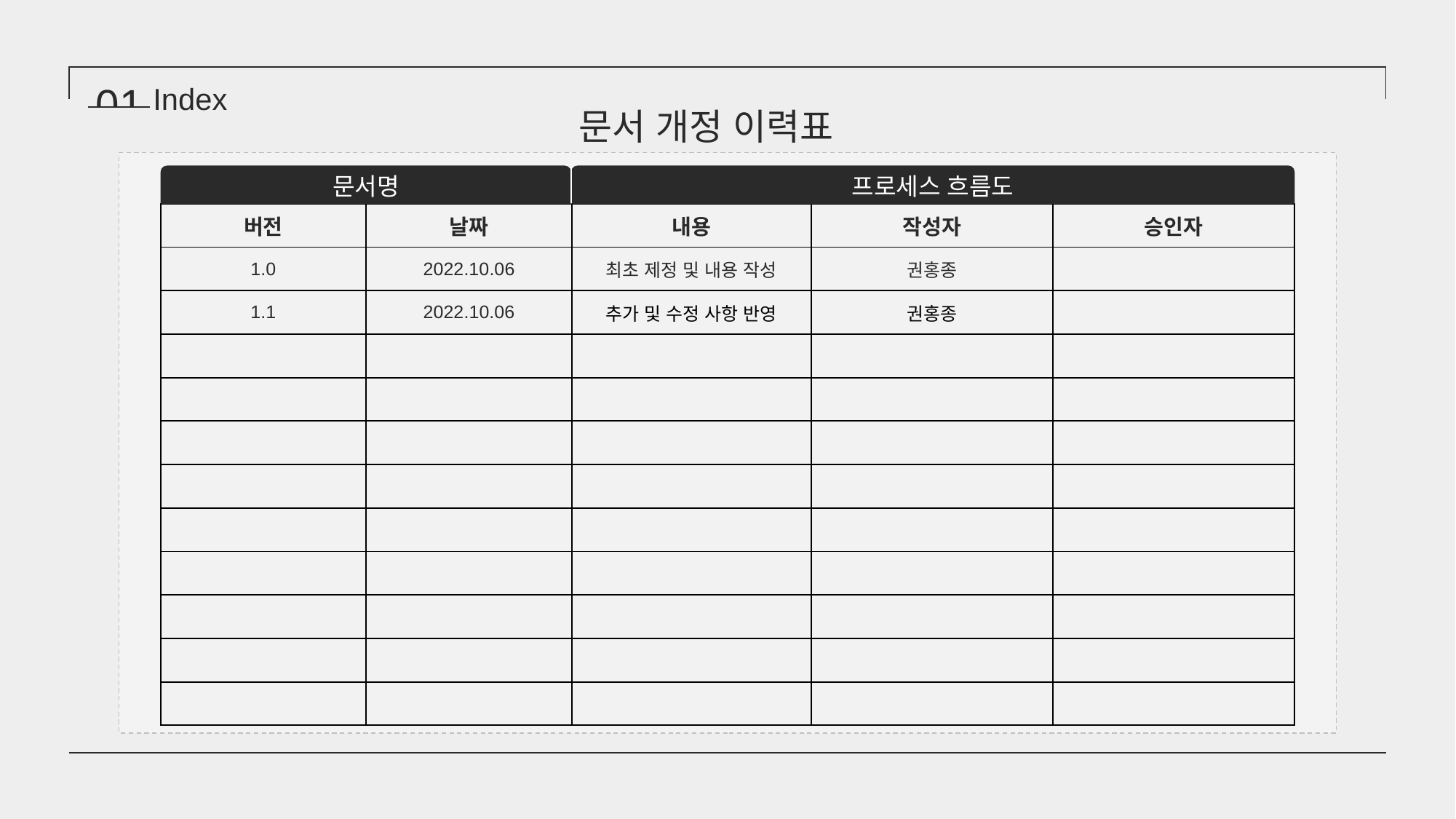

01

Index
문서 개정 이력표

프로세스 흐름도
문서명
| 버전 | 날짜 | 내용 | 작성자 | 승인자 |
| --- | --- | --- | --- | --- |
| 1.0 | 2022.10.06 | 최초 제정 및 내용 작성 | 권홍종 |  |
| 1.1 | 2022.10.06 | 추가 및 수정 사항 반영 | 권홍종 |  |
|  |  |  |  |  |
|  |  |  |  |  |
|  |  |  |  |  |
|  |  |  |  |  |
|  |  |  |  |  |
|  |  |  |  |  |
|  |  |  |  |  |
|  |  |  |  |  |
|  |  |  |  |  |